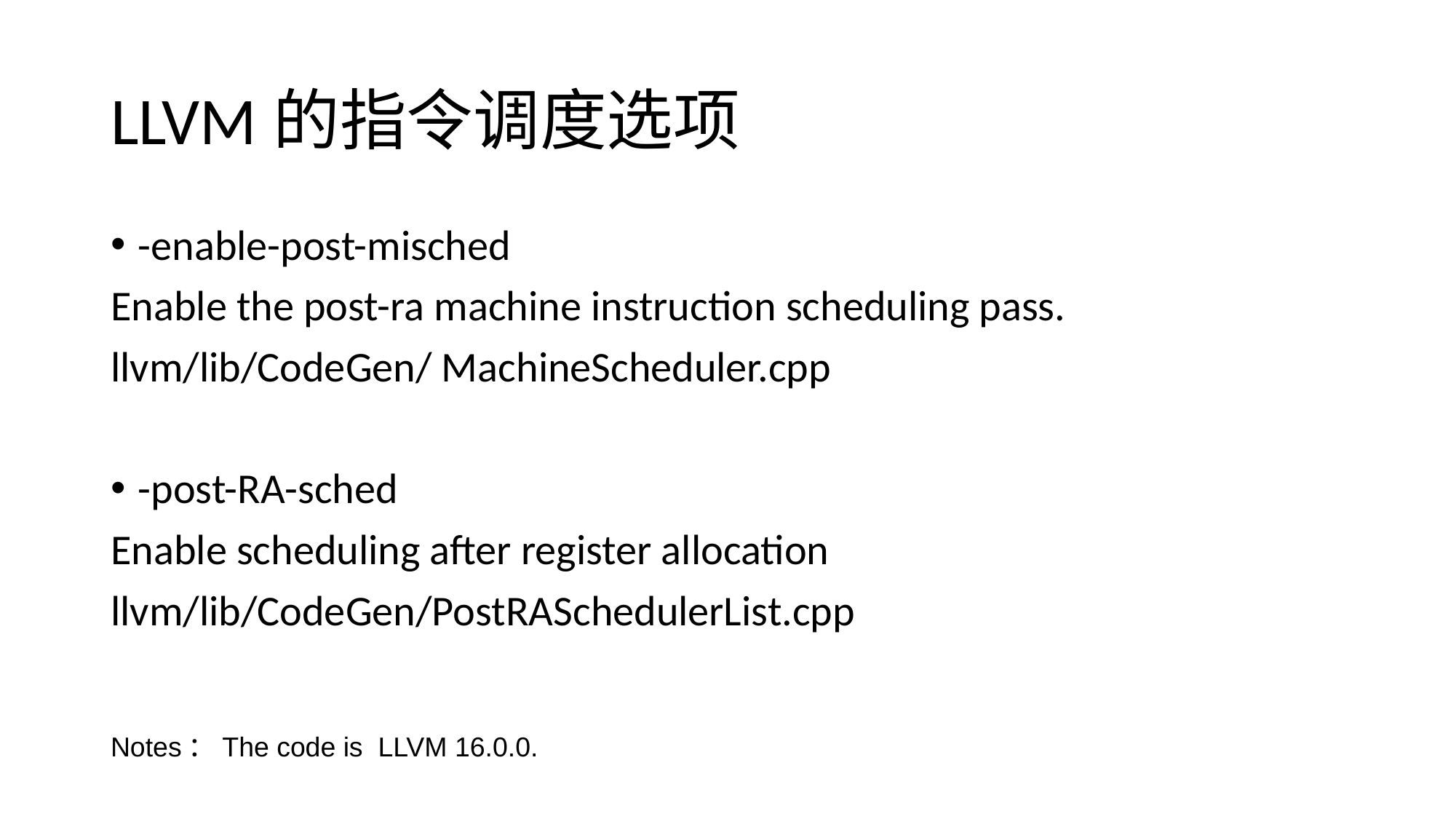

# LLVM的指令调度选项
-enable-post-misched
Enable the post-ra machine instruction scheduling pass.
llvm/lib/CodeGen/ MachineScheduler.cpp

-post-RA-sched
Enable scheduling after register allocation
llvm/lib/CodeGen/PostRASchedulerList.cpp

Notes：The code is  LLVM 16.0.0.